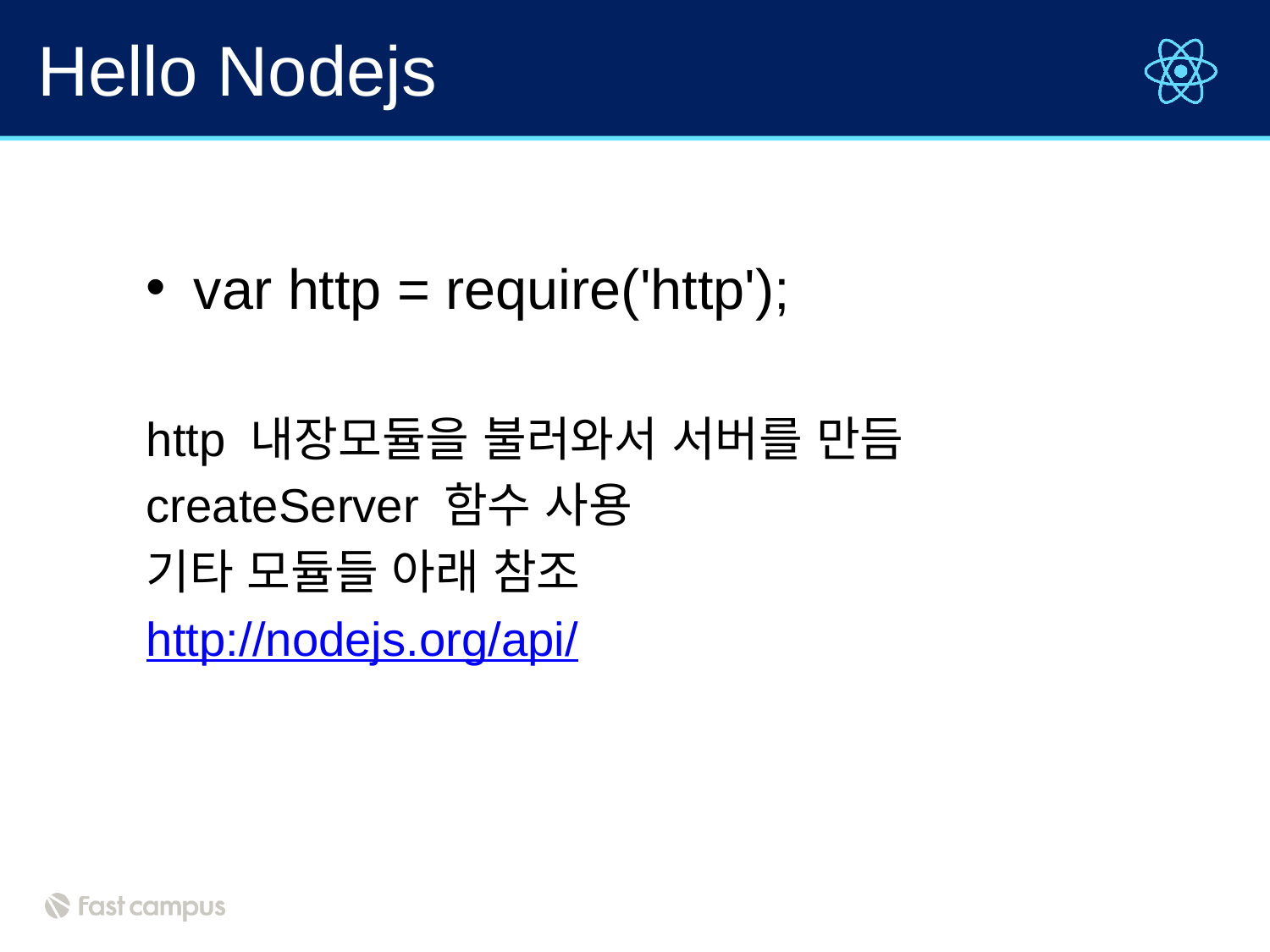

# Hello Nodejs
var http = require('http');

http 내장모듈을 불러와서 서버를 만듬
createServer 함수 사용
기타 모듈들 아래 참조
http://nodejs.org/api/